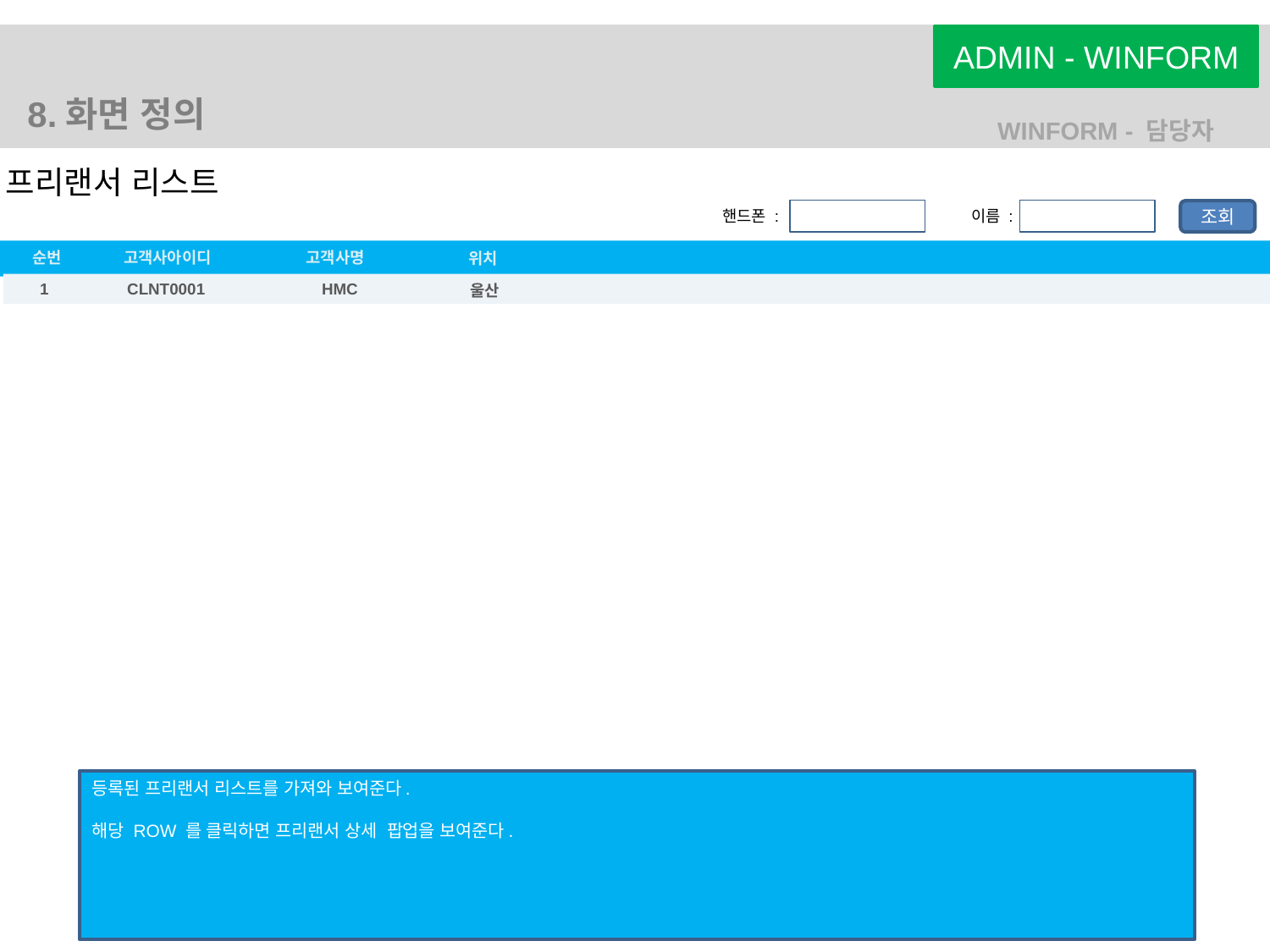

ADMIN - WINFORM
8.화면 정의
WINFORM - 담당자
프리랜서 리스트
핸드폰 :

이름 :

조회

순번
고객사아이디
고객사명
위치
1
CLNT0001
HMC

울산
등록된 프리랜서 리스트를 가져와 보여준다.

해당 ROW 를 클릭하면 프리랜서 상세  팝업을 보여준다.